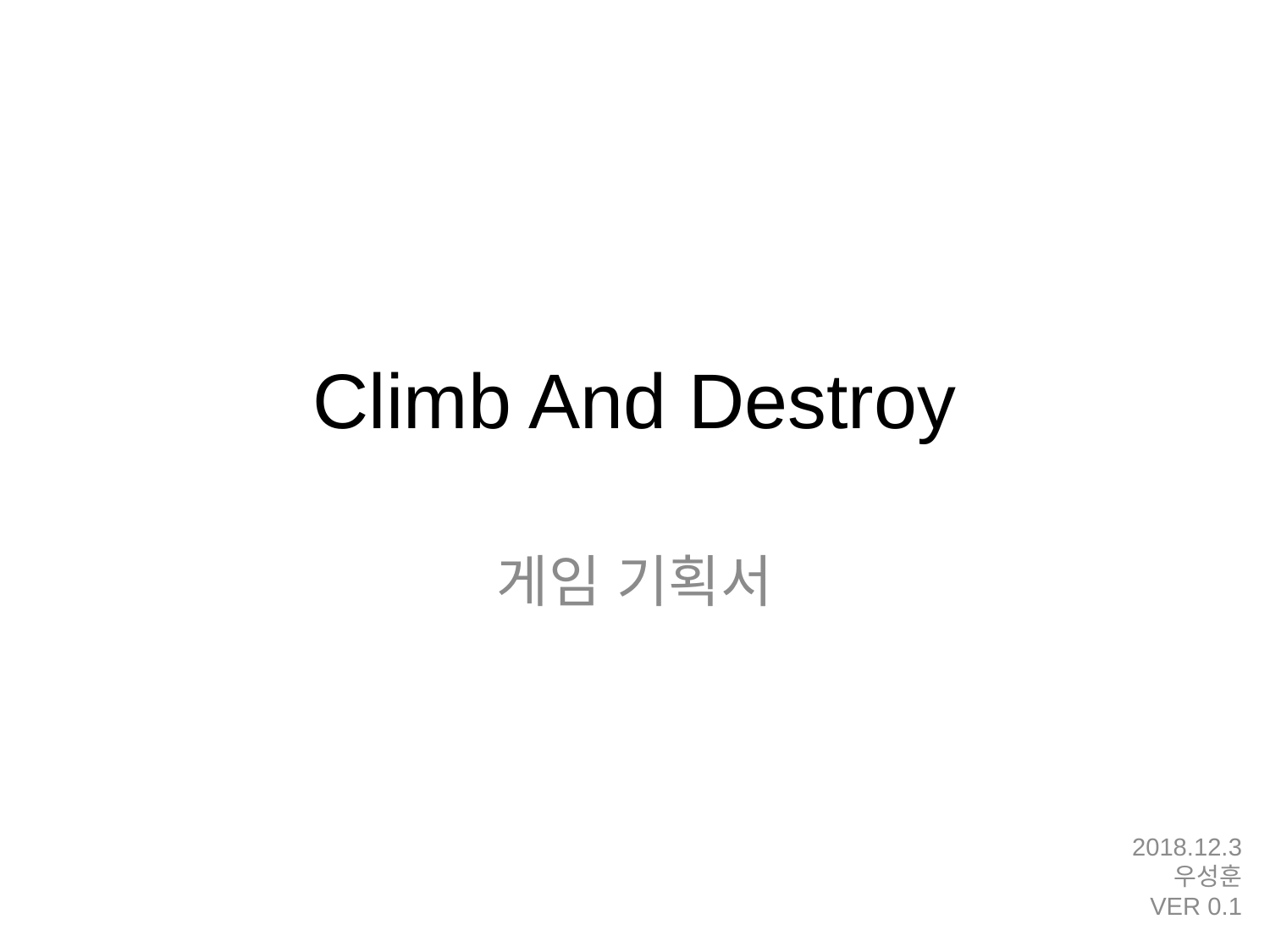

# Climb And Destroy
게임 기획서
2018.12.3
우성훈
VER 0.1